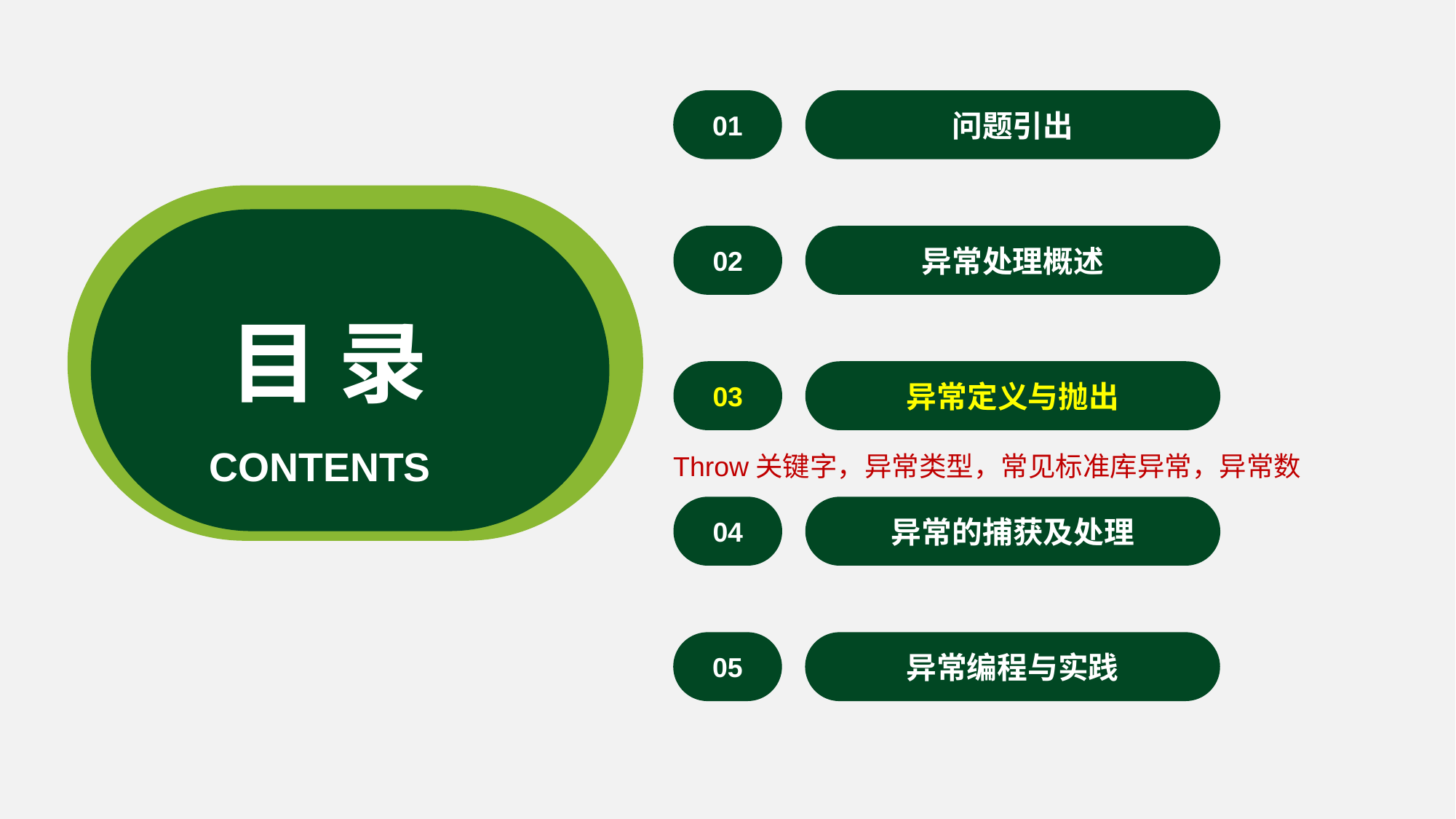

01
问题引出

02
异常处理概述
目 录
03
异常定义与抛出
CONTENTS
Throw关键字，异常类型，常见标准库异常，异常数
04
异常的捕获及处理
05
异常编程与实践